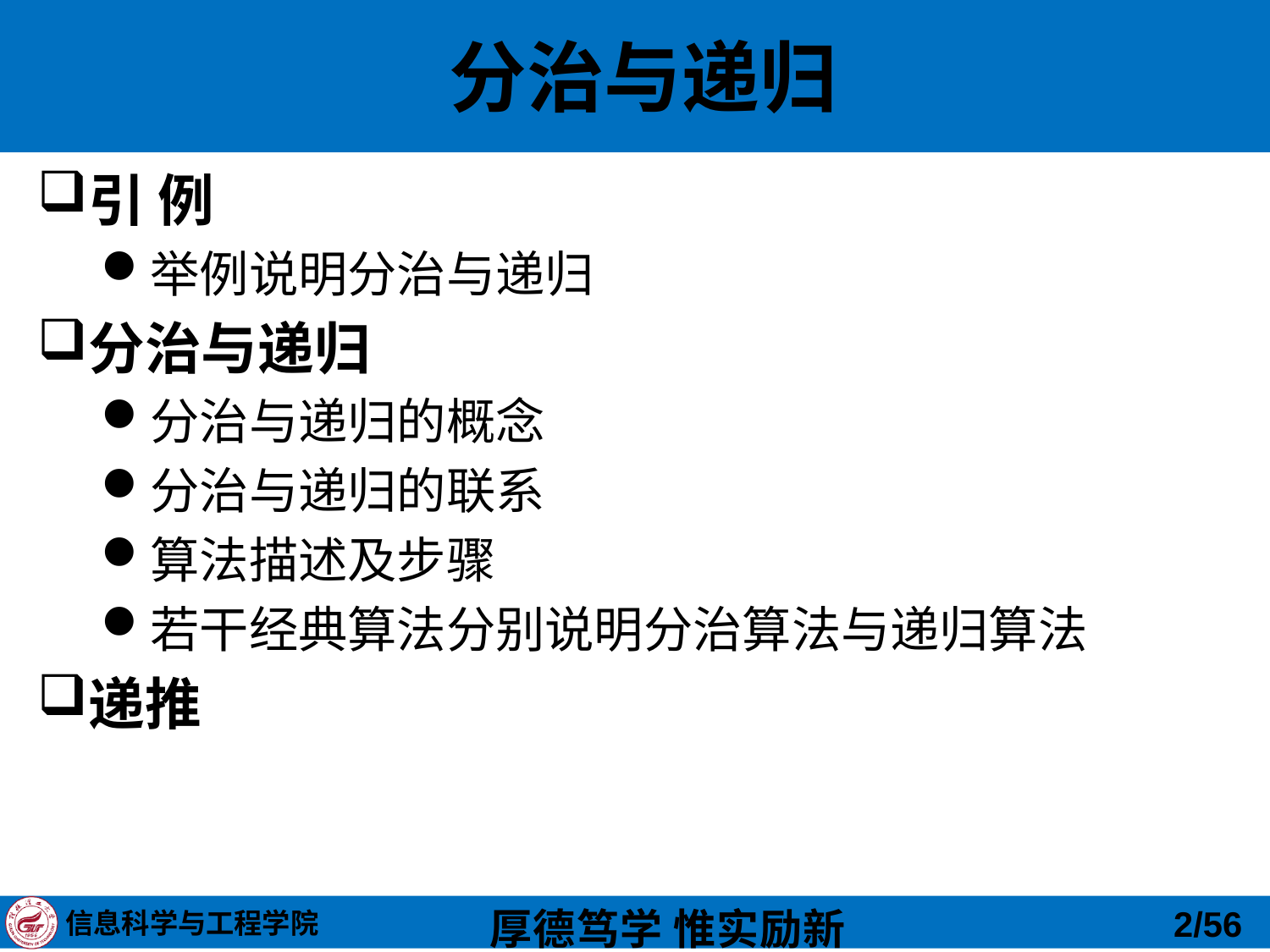

# 分治与递归
引 例
举例说明分治与递归
分治与递归
分治与递归的概念
分治与递归的联系
算法描述及步骤
若干经典算法分别说明分治算法与递归算法
递推
2/56